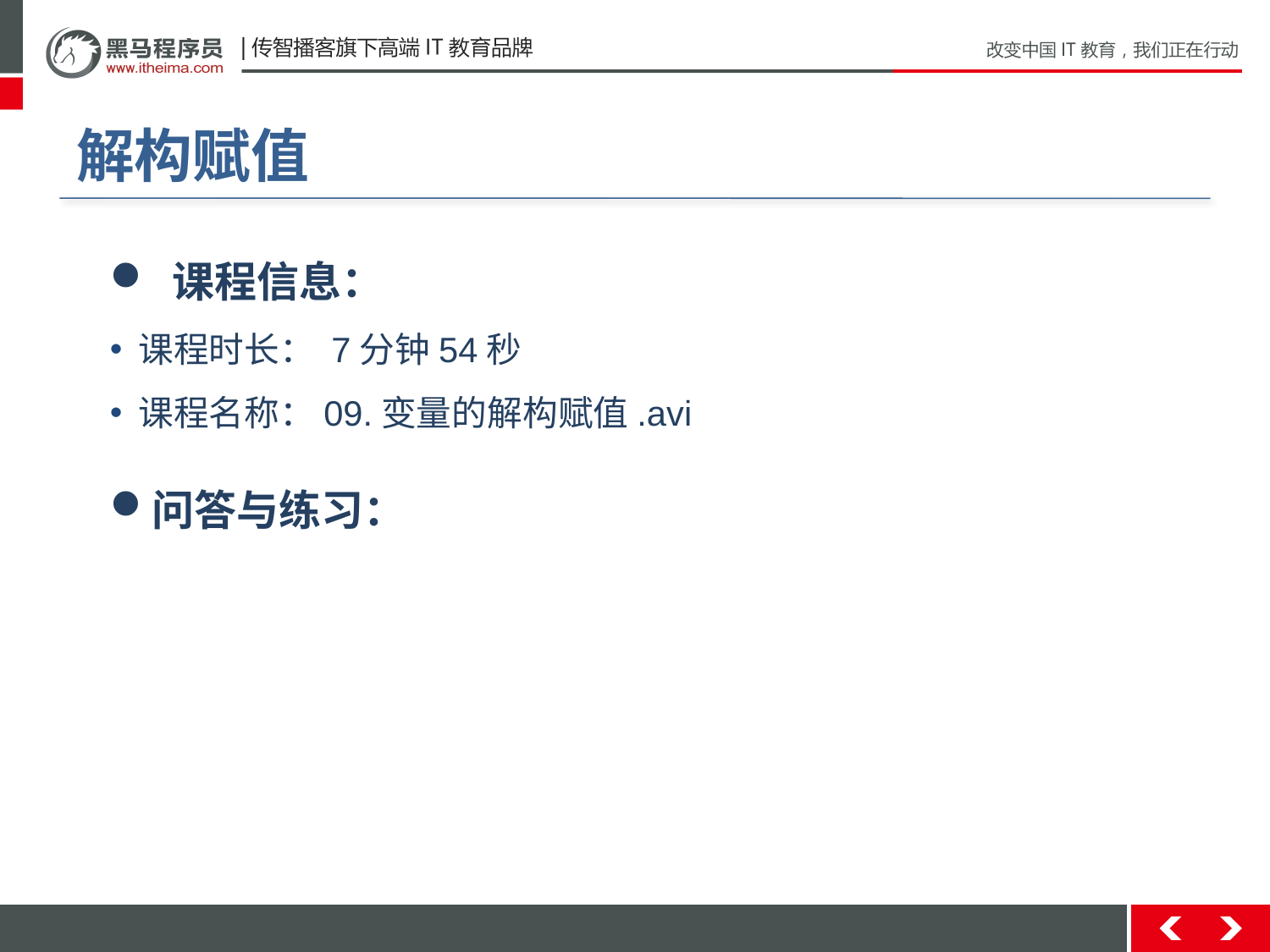

# 解构赋值
 课程信息：
 课程时长： 7分钟54秒
 课程名称：09.变量的解构赋值.avi
问答与练习：